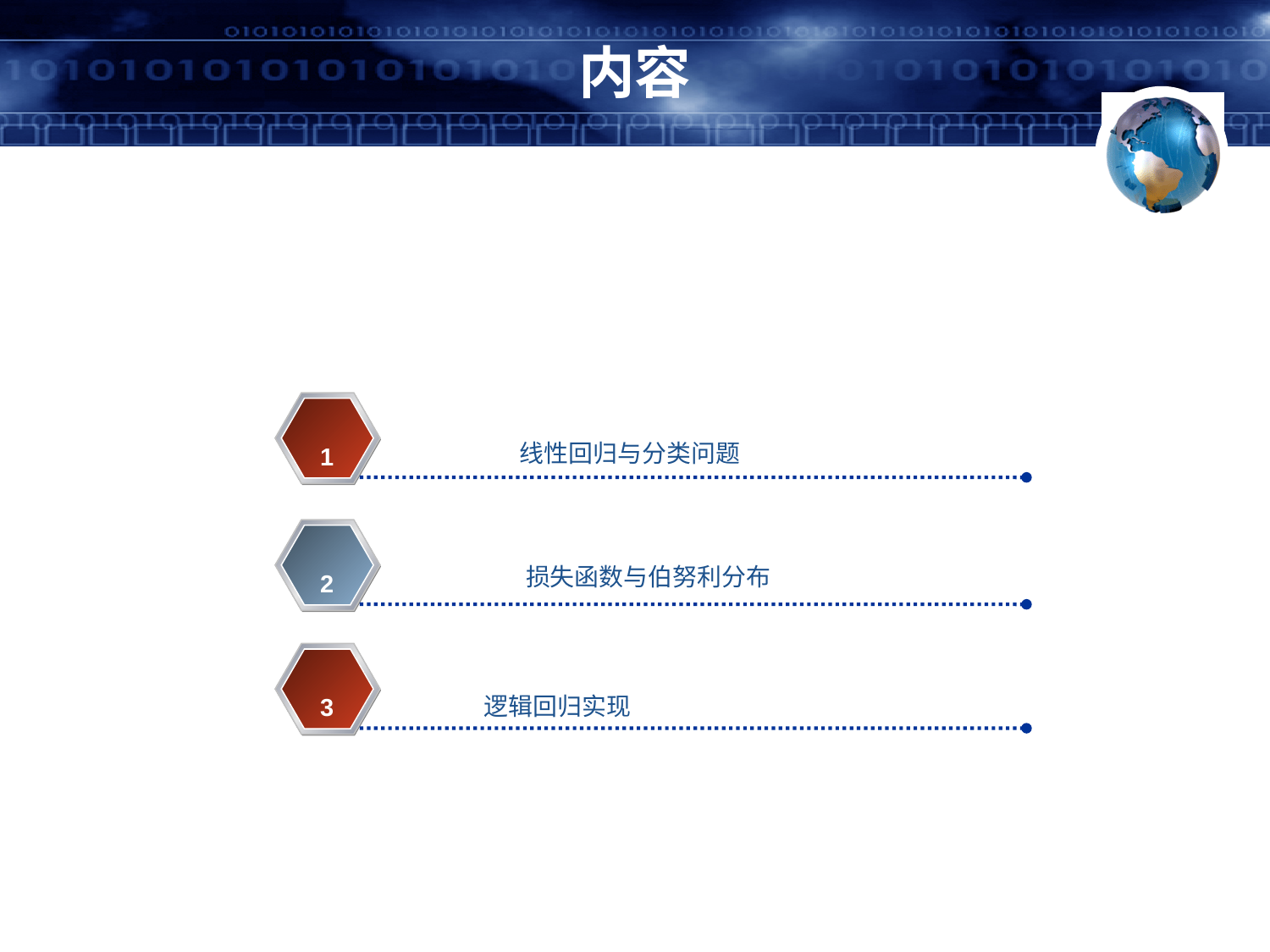

# 内容

线性回归与分类问题
1

损失函数与伯努利分布
2

逻辑回归实现
3